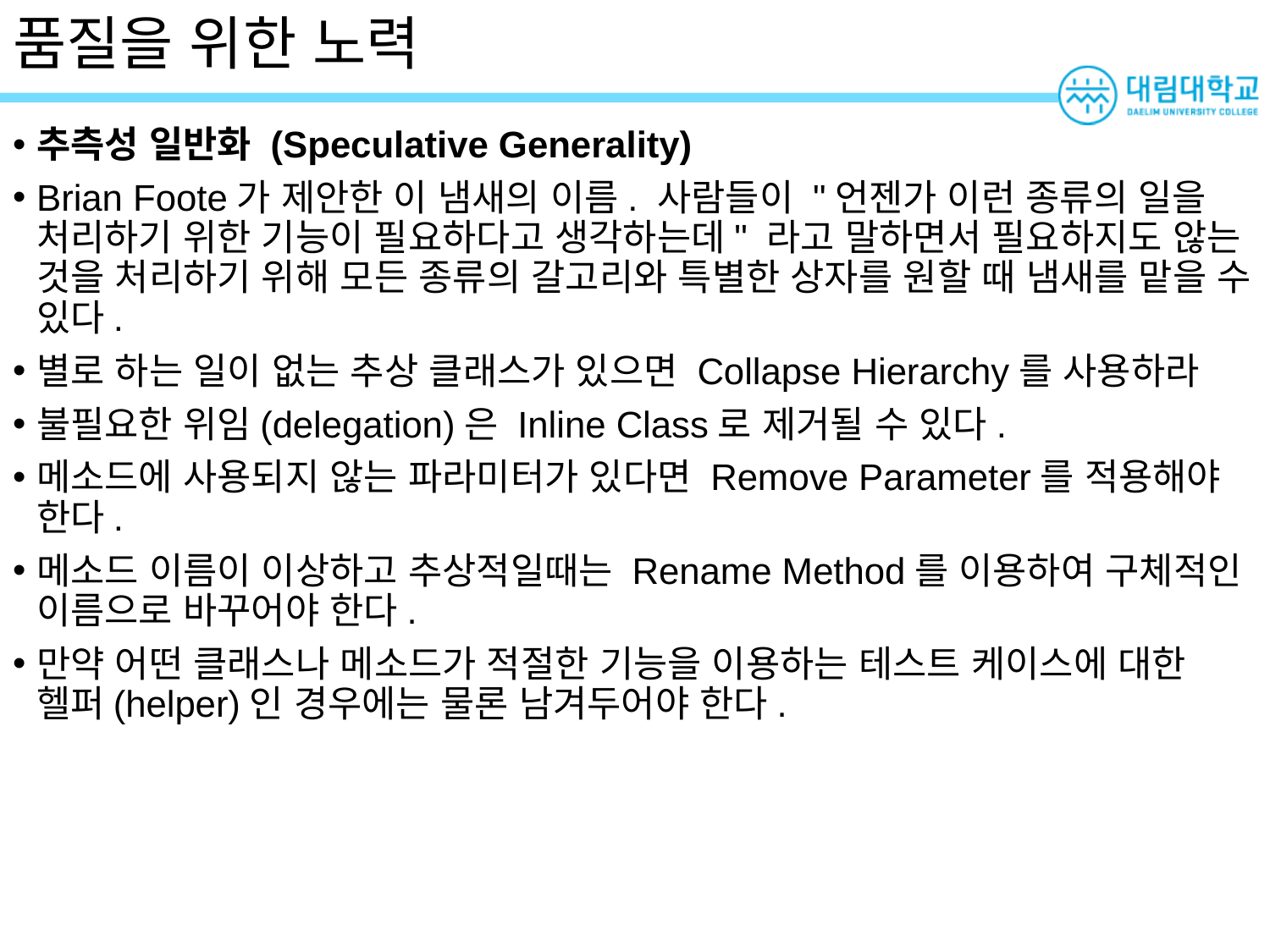

# 품질을 위한 노력
추측성 일반화 (Speculative Generality)
Brian Foote가 제안한 이 냄새의 이름. 사람들이 "언젠가 이런 종류의 일을 처리하기 위한 기능이 필요하다고 생각하는데" 라고 말하면서 필요하지도 않는 것을 처리하기 위해 모든 종류의 갈고리와 특별한 상자를 원할 때 냄새를 맡을 수 있다.
별로 하는 일이 없는 추상 클래스가 있으면 Collapse Hierarchy를 사용하라
불필요한 위임(delegation)은 Inline Class로 제거될 수 있다.
메소드에 사용되지 않는 파라미터가 있다면 Remove Parameter를 적용해야 한다.
메소드 이름이 이상하고 추상적일때는 Rename Method를 이용하여 구체적인 이름으로 바꾸어야 한다.
만약 어떤 클래스나 메소드가 적절한 기능을 이용하는 테스트 케이스에 대한 헬퍼(helper)인 경우에는 물론 남겨두어야 한다.